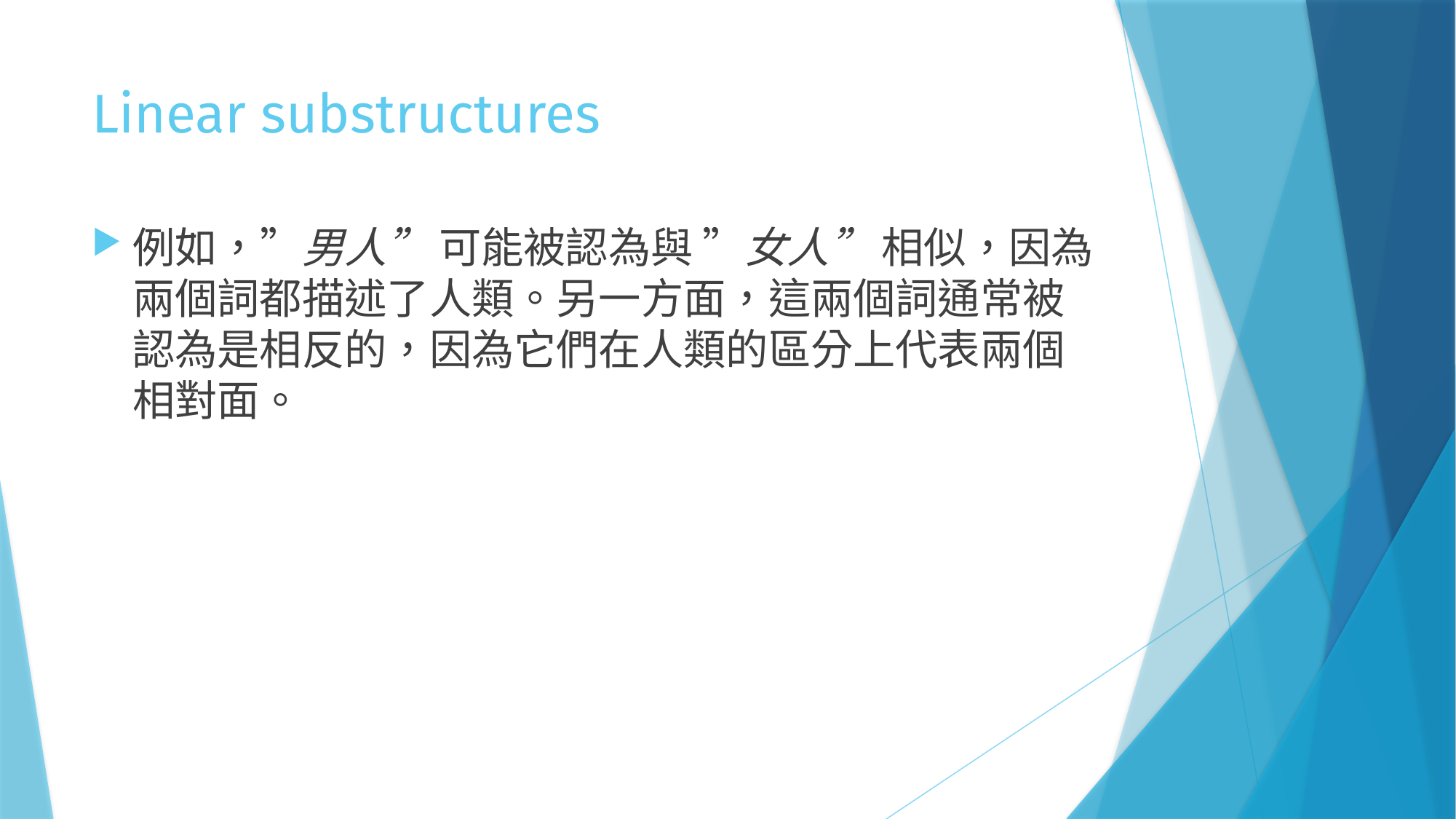

# Linear substructures
例如，”男人” 可能被認為與 ”女人” 相似，因為兩個詞都描述了人類。另一方面，這兩個詞通常被認為是相反的，因為它們在人類的區分上代表兩個相對面。